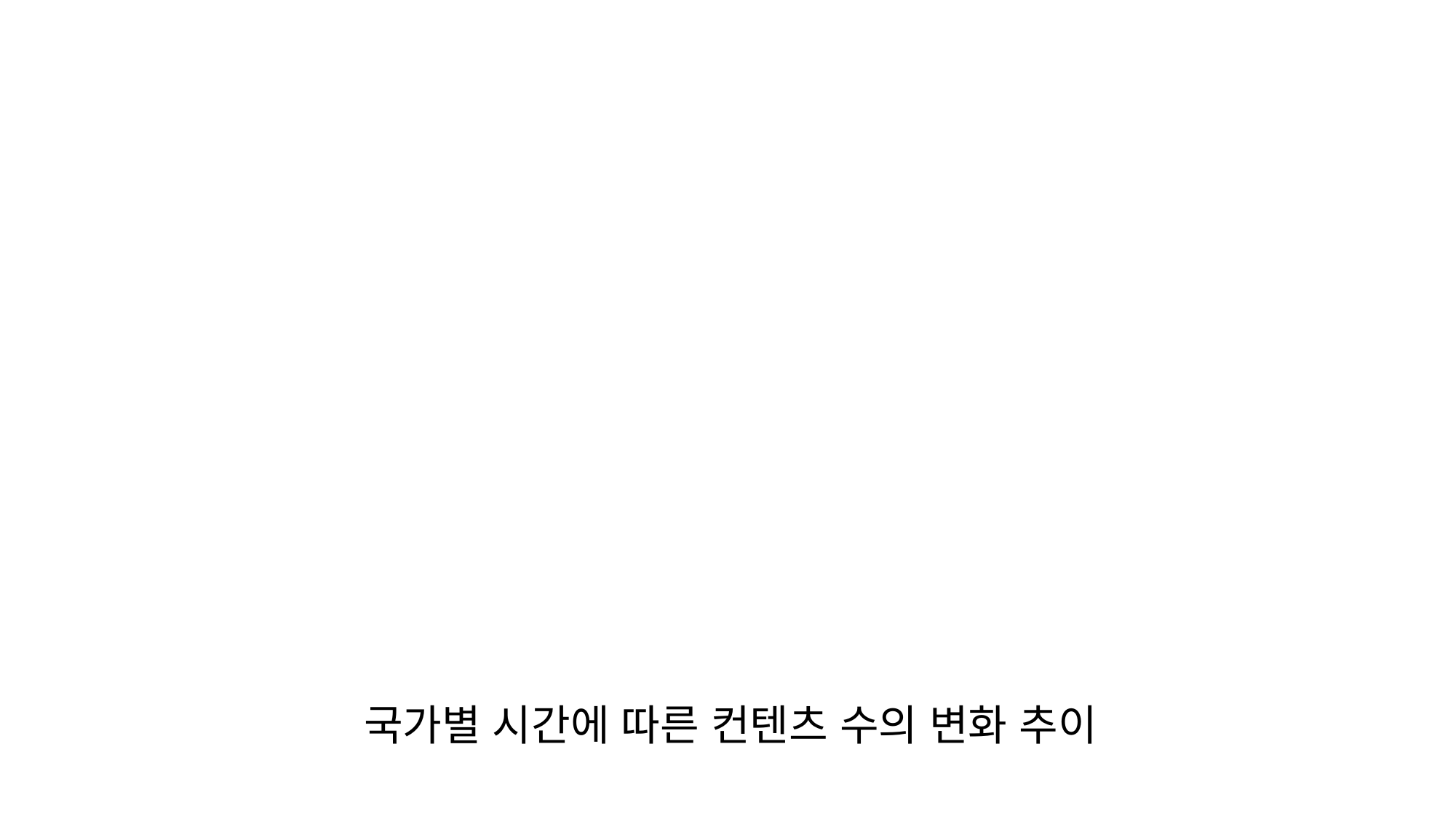

국가별 시간에 따른 컨텐츠 수의 변화 추이